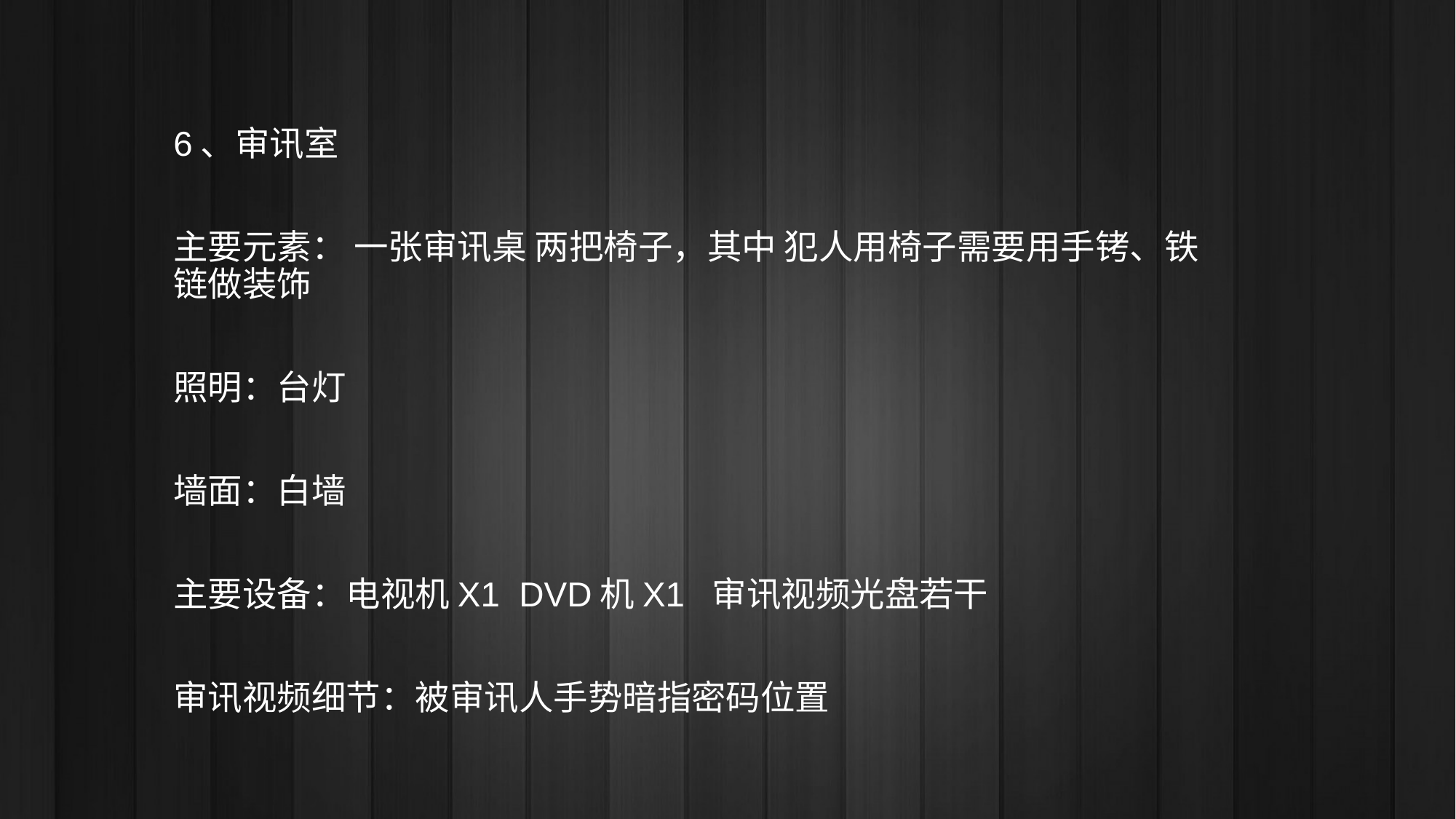

6、审讯室

主要元素： 一张审讯桌 两把椅子，其中 犯人用椅子需要用手铐、铁链做装饰

照明：台灯

墙面：白墙

主要设备：电视机X1  DVD机X1  审讯视频光盘若干

审讯视频细节：被审讯人手势暗指密码位置